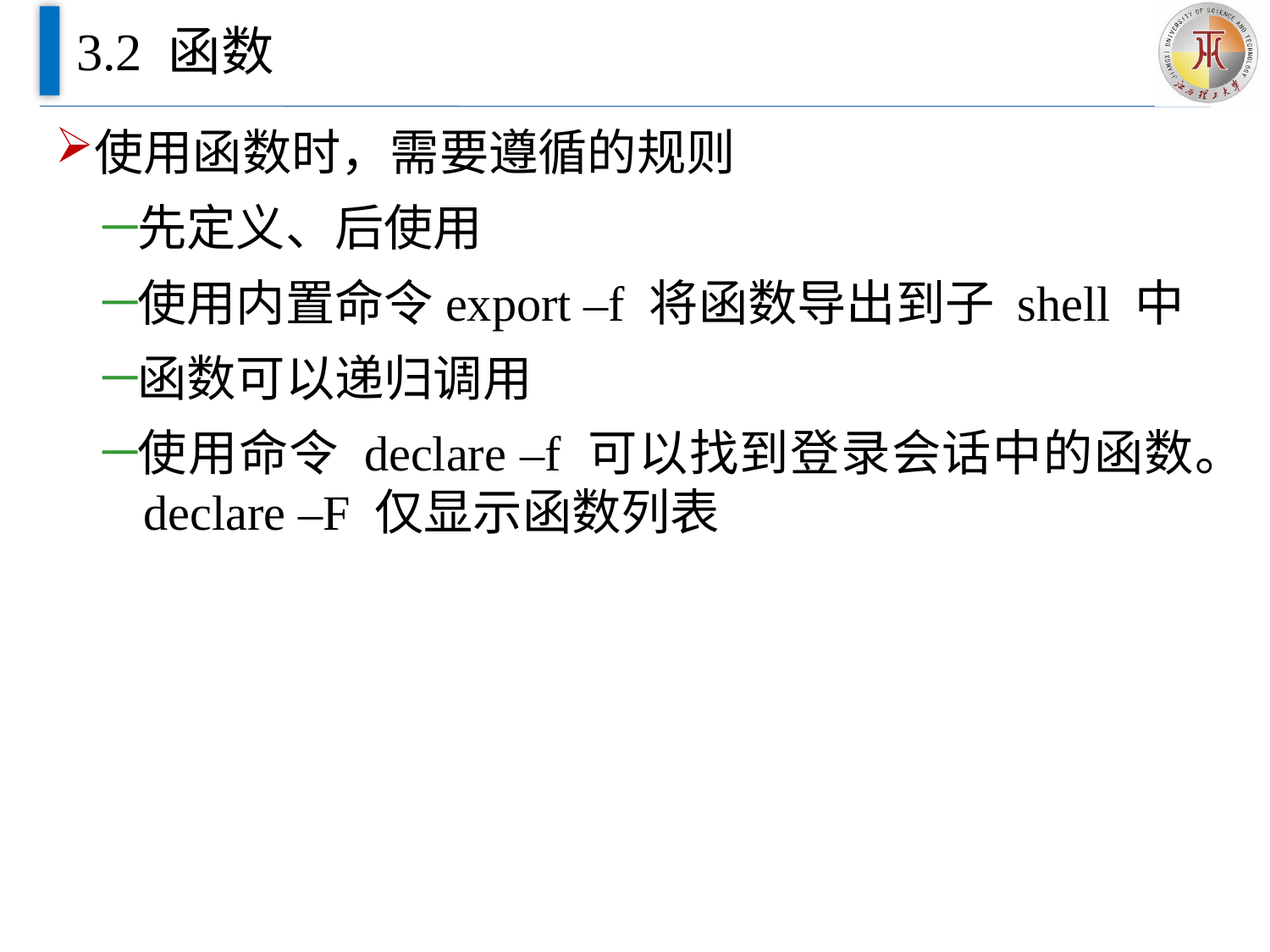

# 3.2 函数
使用函数时，需要遵循的规则
先定义、后使用
使用内置命令export –f 将函数导出到子 shell 中
函数可以递归调用
使用命令 declare –f 可以找到登录会话中的函数。 declare –F 仅显示函数列表